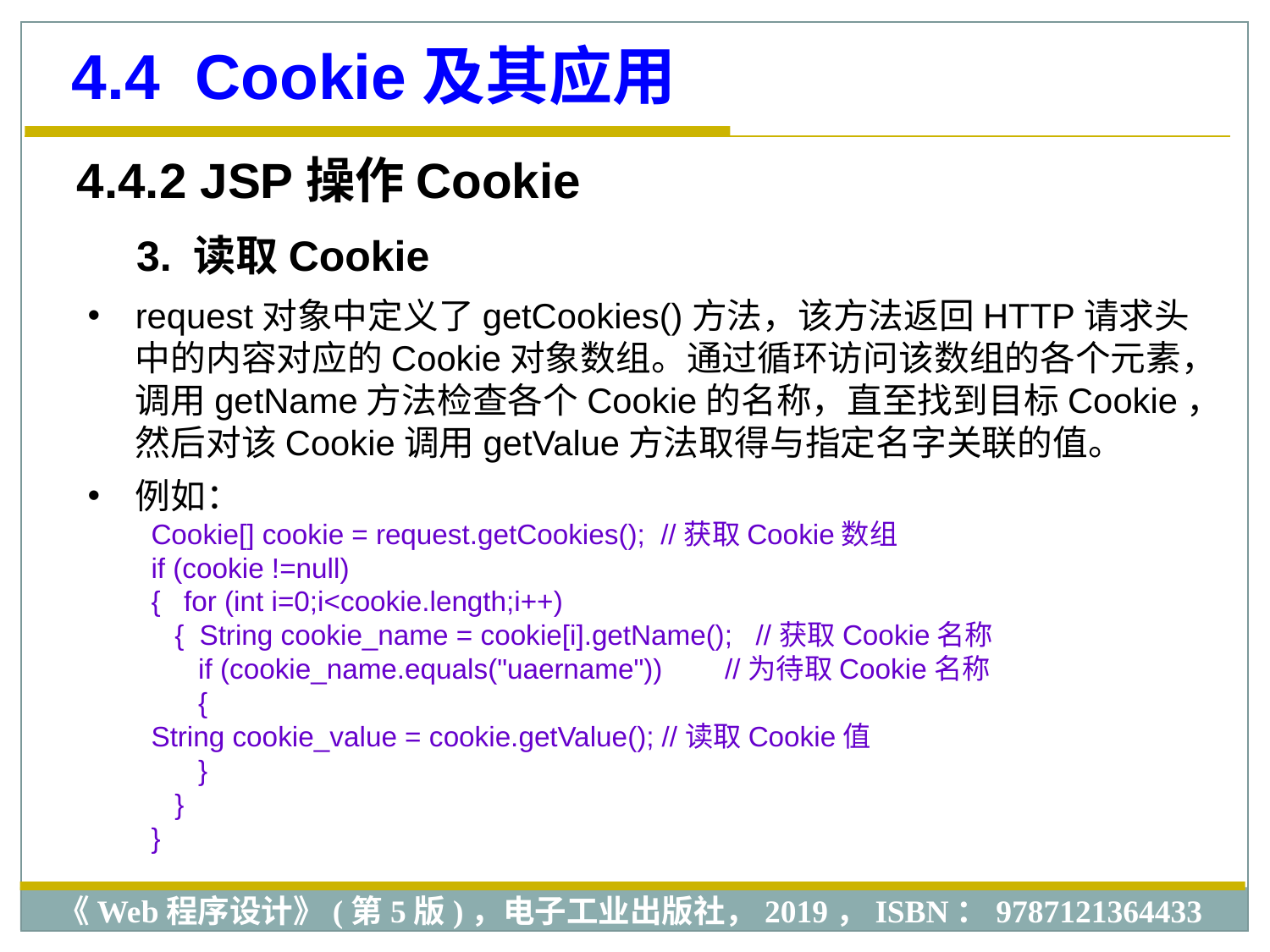

4.4  Cookie及其应用
4.4.2 JSP操作Cookie
3. 读取Cookie
request对象中定义了getCookies()方法，该方法返回HTTP请求头中的内容对应的Cookie对象数组。通过循环访问该数组的各个元素，调用getName方法检查各个Cookie的名称，直至找到目标Cookie，然后对该Cookie调用getValue方法取得与指定名字关联的值。
例如：
Cookie[] cookie = request.getCookies();  //获取Cookie数组
if (cookie !=null)
{   for (int i=0;i<cookie.length;i++)
   {  String cookie_name = cookie[i].getName();   //获取Cookie名称
      if (cookie_name.equals("uaername"))        //为待取Cookie名称
      {
String cookie_value = cookie.getValue(); //读取Cookie值
      }
   }
}